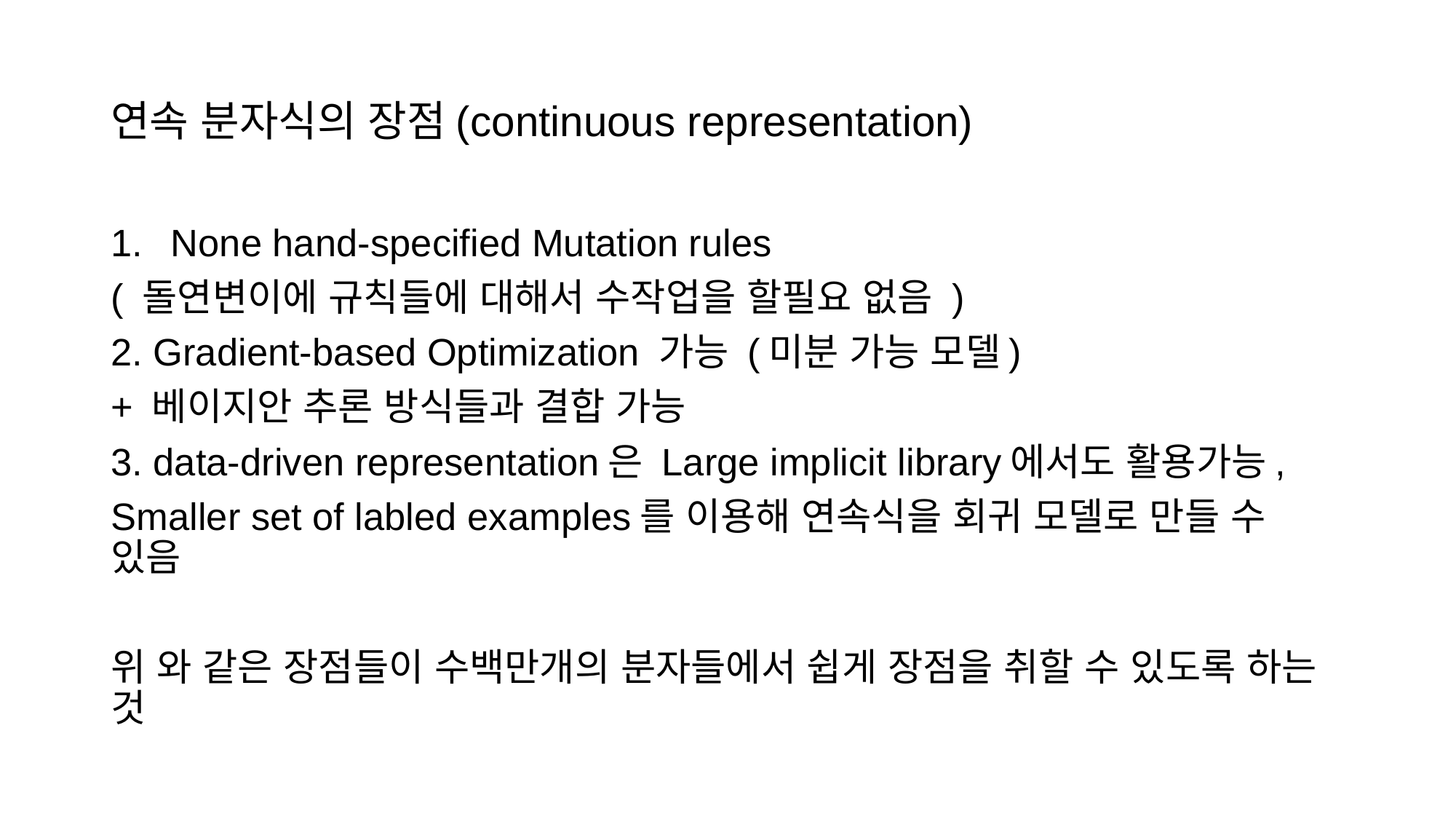

# 연속 분자식의 장점(continuous representation)
None hand-specified Mutation rules
( 돌연변이에 규칙들에 대해서 수작업을 할필요 없음 )
2. Gradient-based Optimization 가능 (미분 가능 모델)
+ 베이지안 추론 방식들과 결합 가능
3. data-driven representation은 Large implicit library에서도 활용가능,
Smaller set of labled examples를 이용해 연속식을 회귀 모델로 만들 수 있음

위 와 같은 장점들이 수백만개의 분자들에서 쉽게 장점을 취할 수 있도록 하는 것